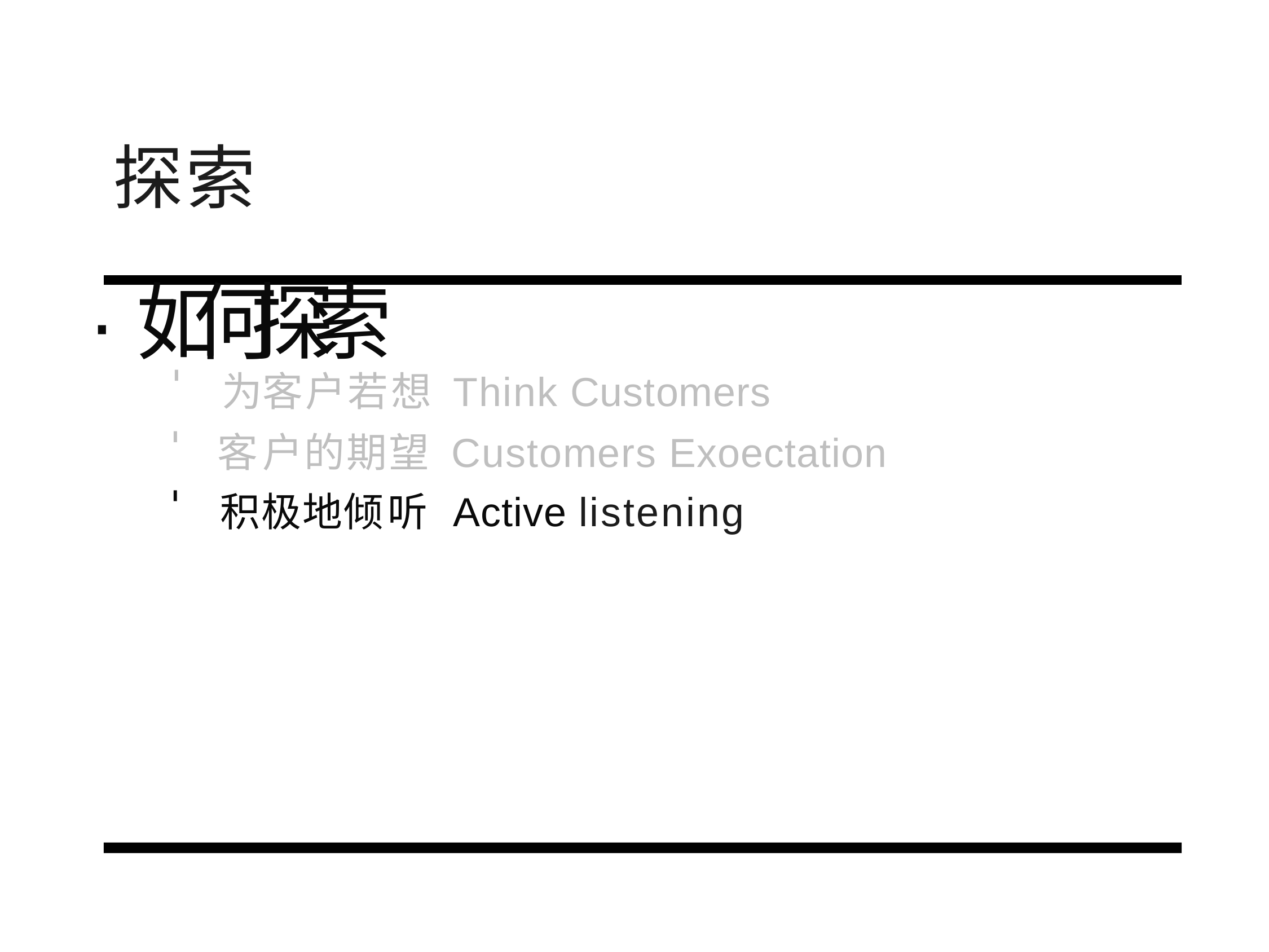

# 探索
·如何探索
为客户若想 Think Customers
客户的期望 Customers Exoectation
积极地倾听 Active listening